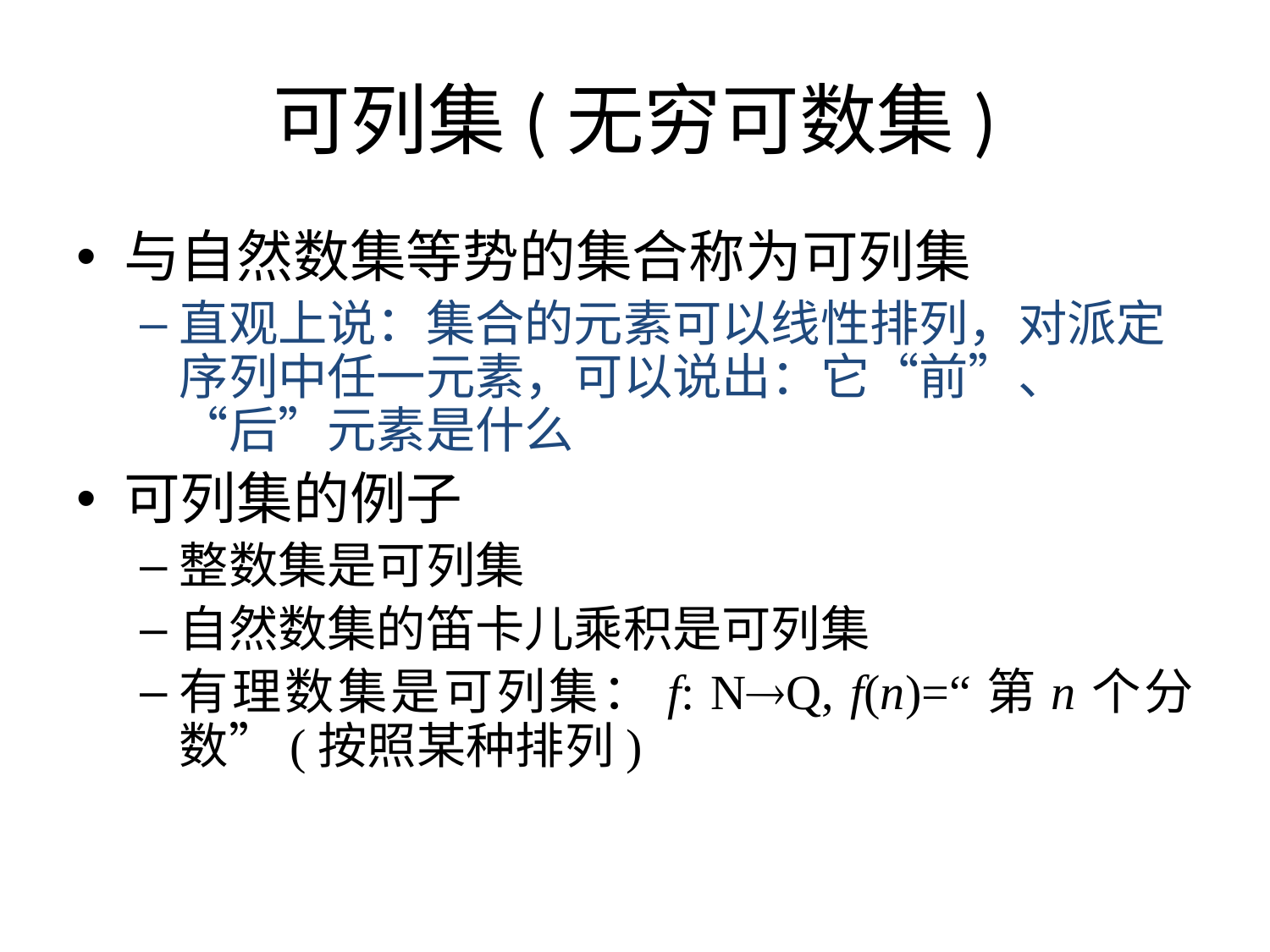

# 可列集(无穷可数集)
与自然数集等势的集合称为可列集
直观上说：集合的元素可以线性排列，对派定序列中任一元素，可以说出：它“前”、“后”元素是什么
可列集的例子
整数集是可列集
自然数集的笛卡儿乘积是可列集
有理数集是可列集：f: N→Q, f(n)=“第n个分数”(按照某种排列)